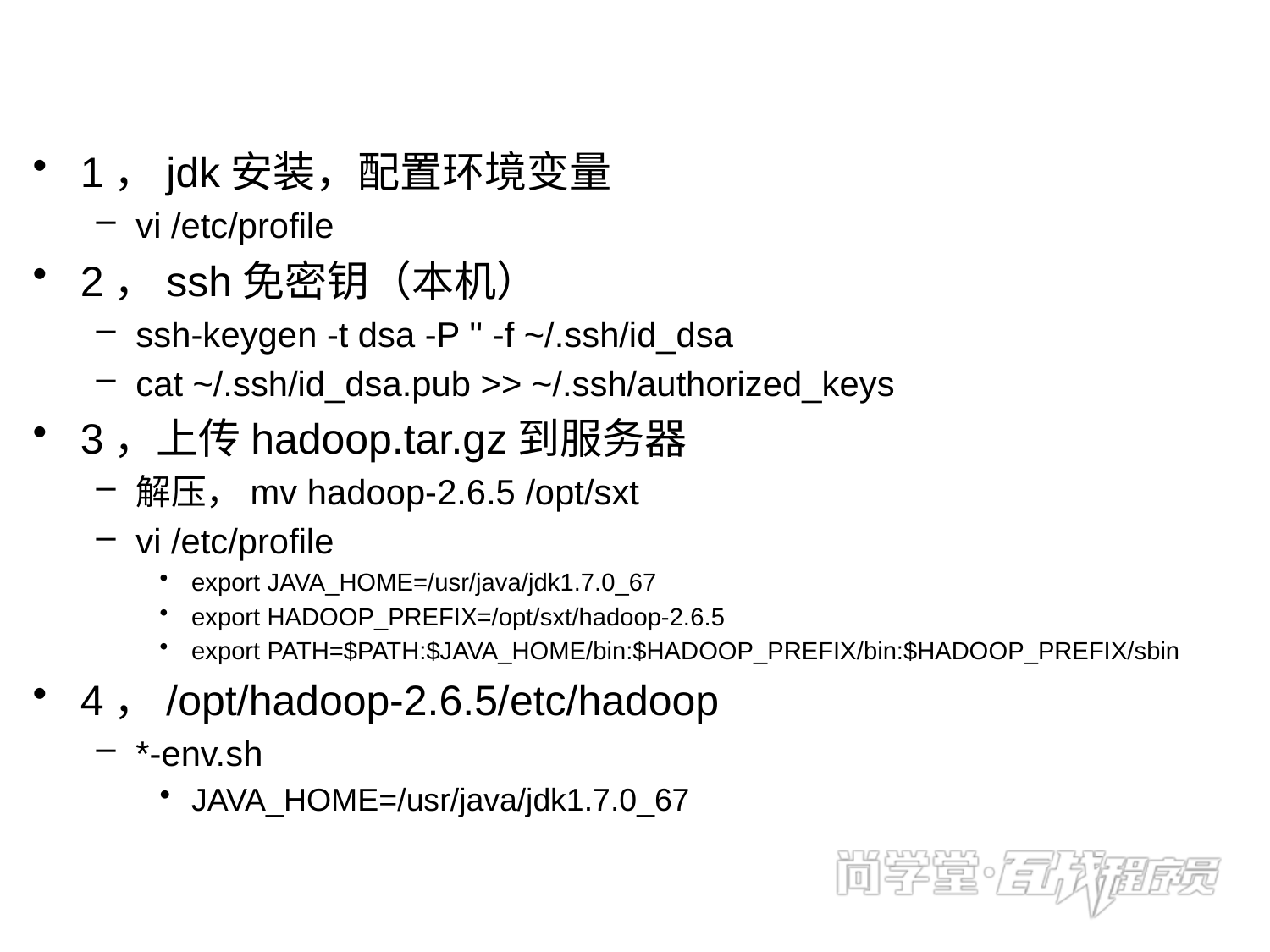

1，jdk安装，配置环境变量
vi /etc/profile
2，ssh免密钥（本机）
ssh-keygen -t dsa -P '' -f ~/.ssh/id_dsa
cat ~/.ssh/id_dsa.pub >> ~/.ssh/authorized_keys
3，上传hadoop.tar.gz到服务器
解压，mv hadoop-2.6.5 /opt/sxt
vi /etc/profile
export JAVA_HOME=/usr/java/jdk1.7.0_67
export HADOOP_PREFIX=/opt/sxt/hadoop-2.6.5
export PATH=$PATH:$JAVA_HOME/bin:$HADOOP_PREFIX/bin:$HADOOP_PREFIX/sbin
4，/opt/hadoop-2.6.5/etc/hadoop
*-env.sh
JAVA_HOME=/usr/java/jdk1.7.0_67